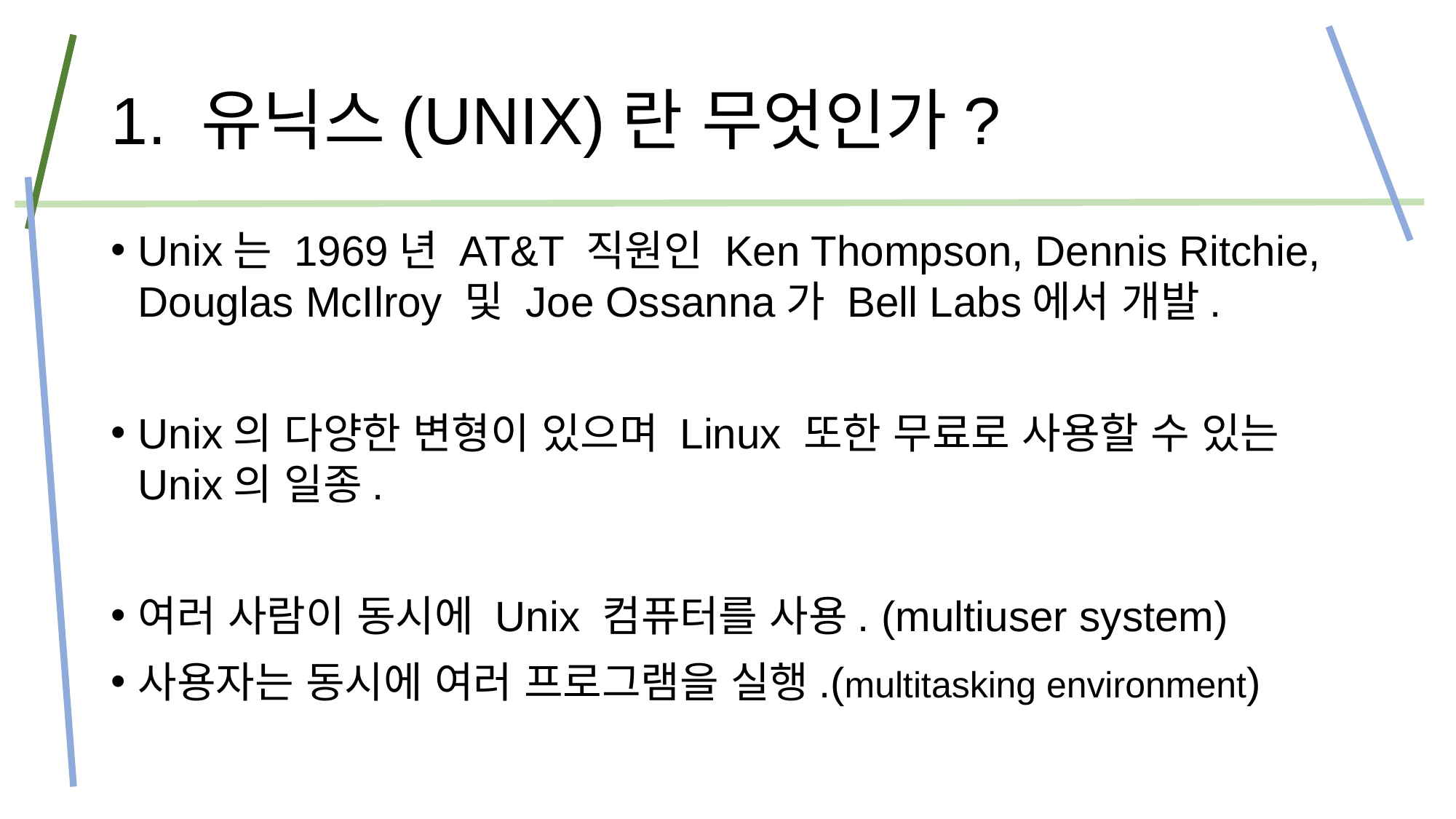

# 1. 유닉스(UNIX)란 무엇인가?
Unix는 1969년 AT&T 직원인 Ken Thompson, Dennis Ritchie, Douglas McIlroy 및 Joe Ossanna가 Bell Labs에서 개발.

Unix의 다양한 변형이 있으며 Linux 또한 무료로 사용할 수 있는 Unix의 일종.

여러 사람이 동시에 Unix 컴퓨터를 사용. (multiuser system)
사용자는 동시에 여러 프로그램을 실행.(multitasking environment)